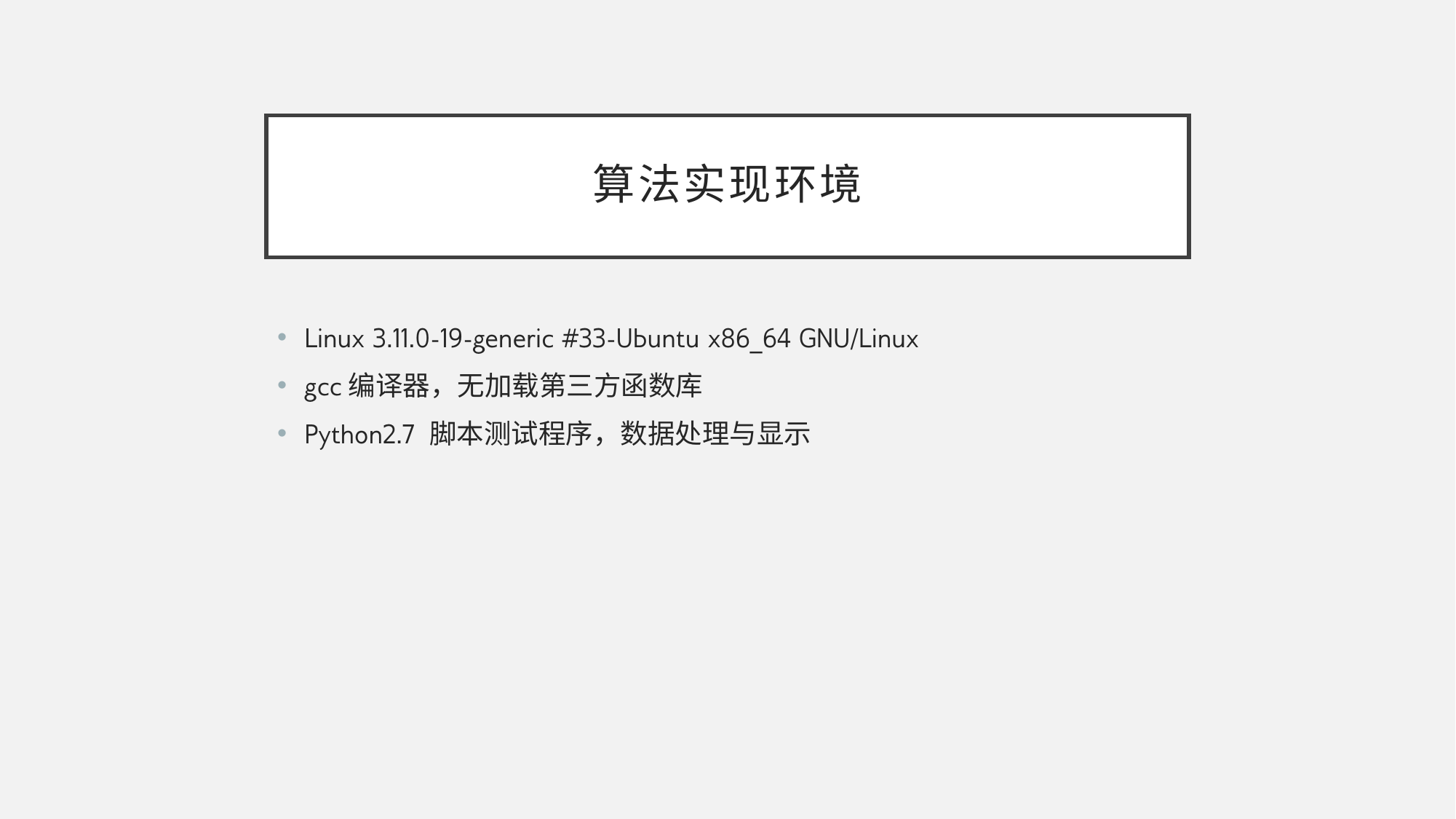

# 算法实现环境
Linux 3.11.0-19-generic #33-Ubuntu x86_64 GNU/Linux
gcc编译器，无加载第三方函数库
Python2.7 脚本测试程序，数据处理与显示